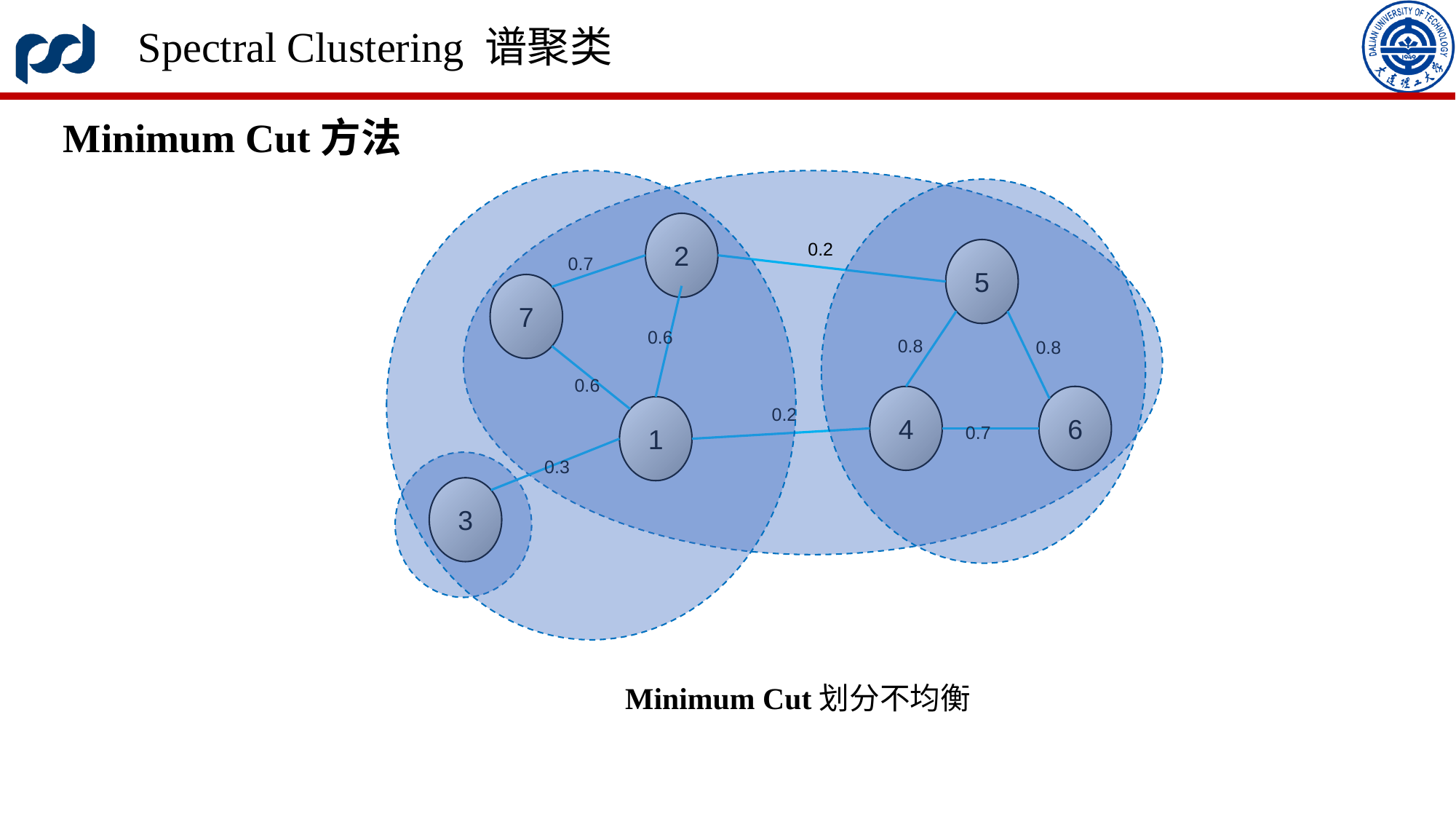

Spectral Clustering 谱聚类
Minimum Cut方法

2
0.2
5
0.7
7
0.6
0.8
0.8
0.6
4
6
1
0.2
0.7
0.3
3

Minimum Cut划分不均衡